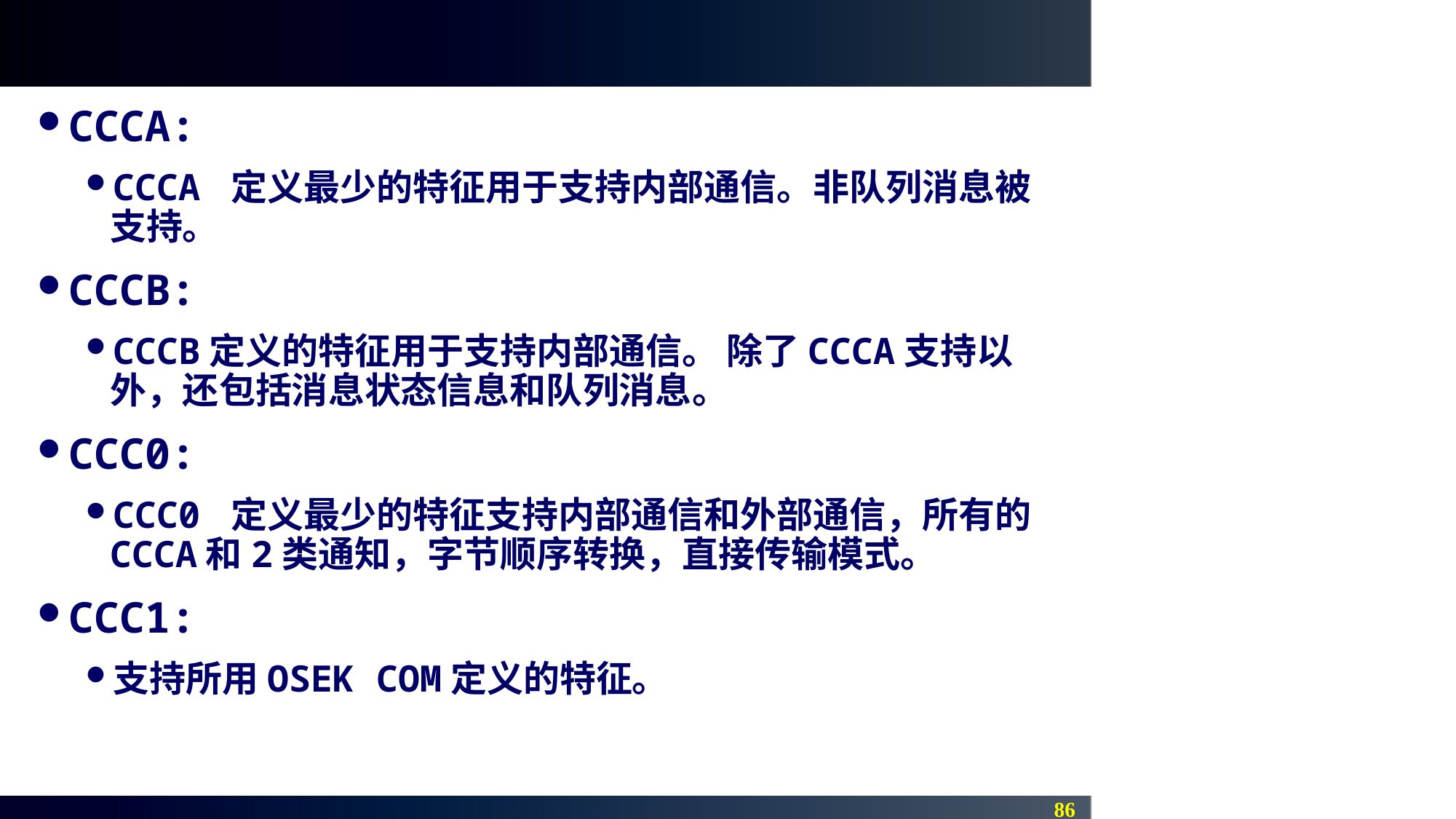

CCCA:
CCCA 定义最少的特征用于支持内部通信。非队列消息被支持。
CCCB:
CCCB定义的特征用于支持内部通信。 除了CCCA支持以外，还包括消息状态信息和队列消息。
CCC0:
CCC0 定义最少的特征支持内部通信和外部通信，所有的CCCA和2类通知，字节顺序转换，直接传输模式。
CCC1:
支持所用OSEK COM定义的特征。